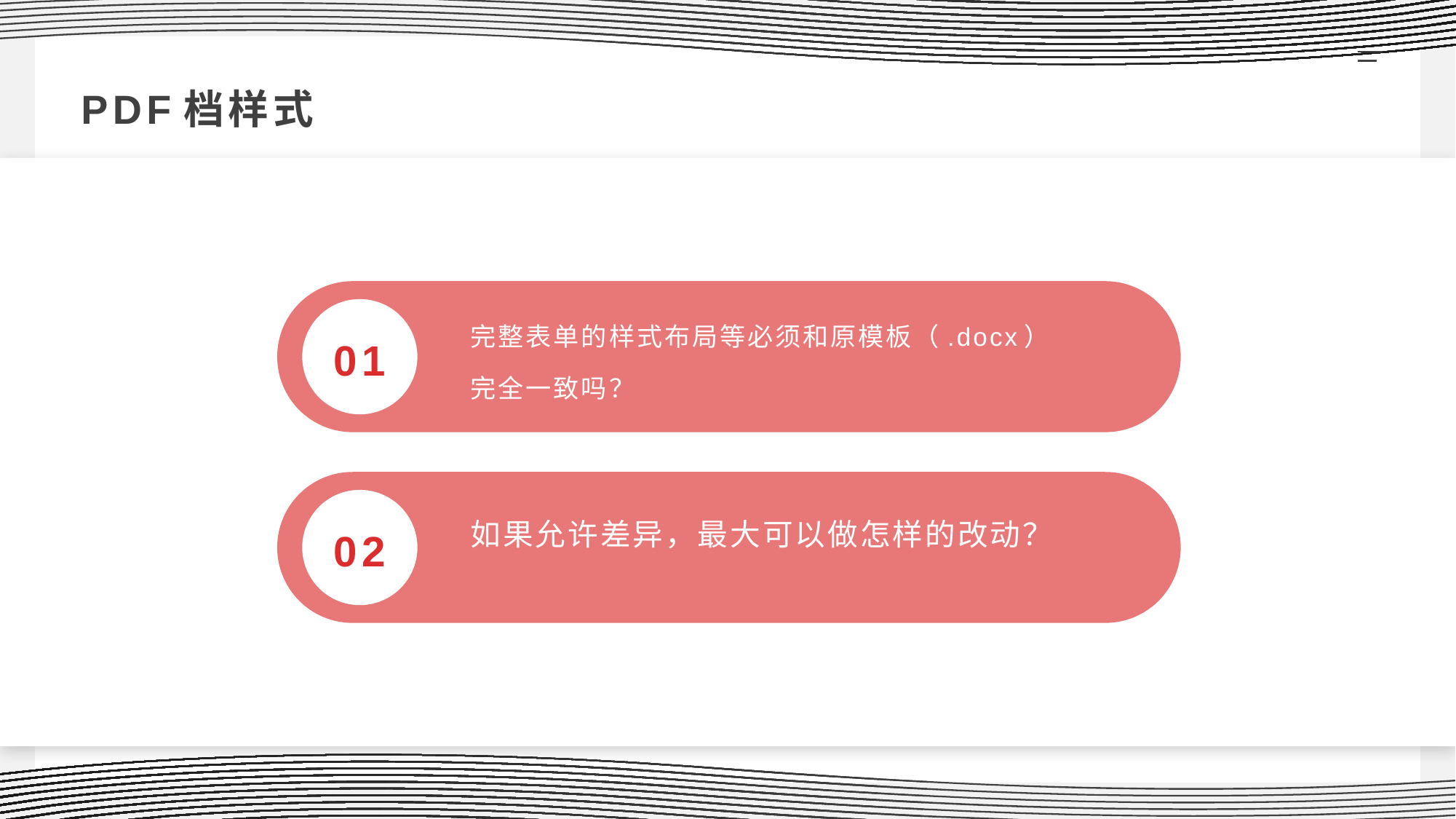

PDF档样式

完整表单的样式布局等必须和原模板（.docx）完全一致吗？

01

如果允许差异，最大可以做怎样的改动？

02